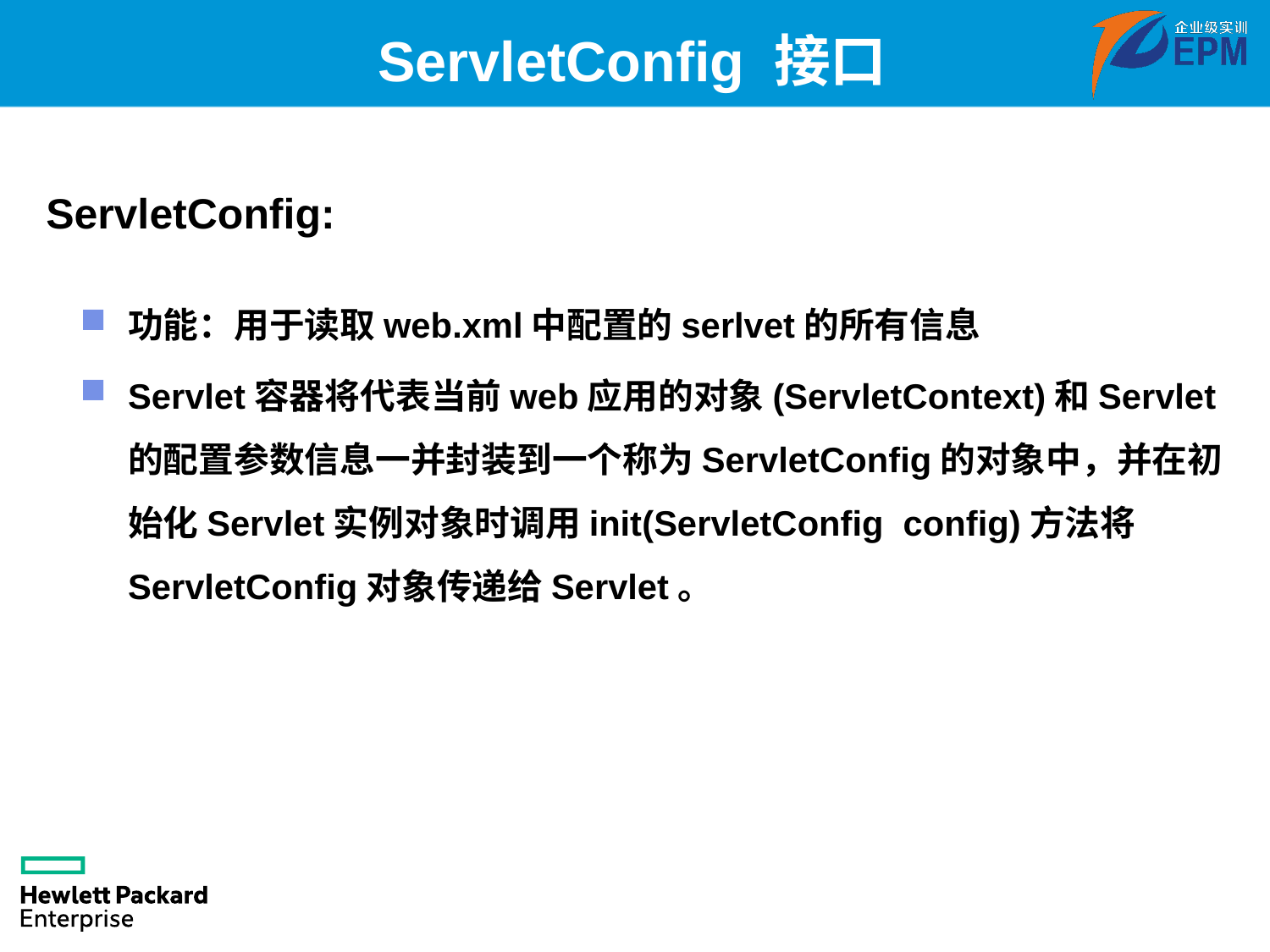

# ServletConfig 接口
ServletConfig:

功能：用于读取web.xml中配置的serlvet的所有信息
Servlet容器将代表当前web应用的对象(ServletContext)和Servlet的配置参数信息一并封装到一个称为ServletConfig的对象中，并在初始化Servlet实例对象时调用init(ServletConfig  config)方法将ServletConfig对象传递给Servlet。